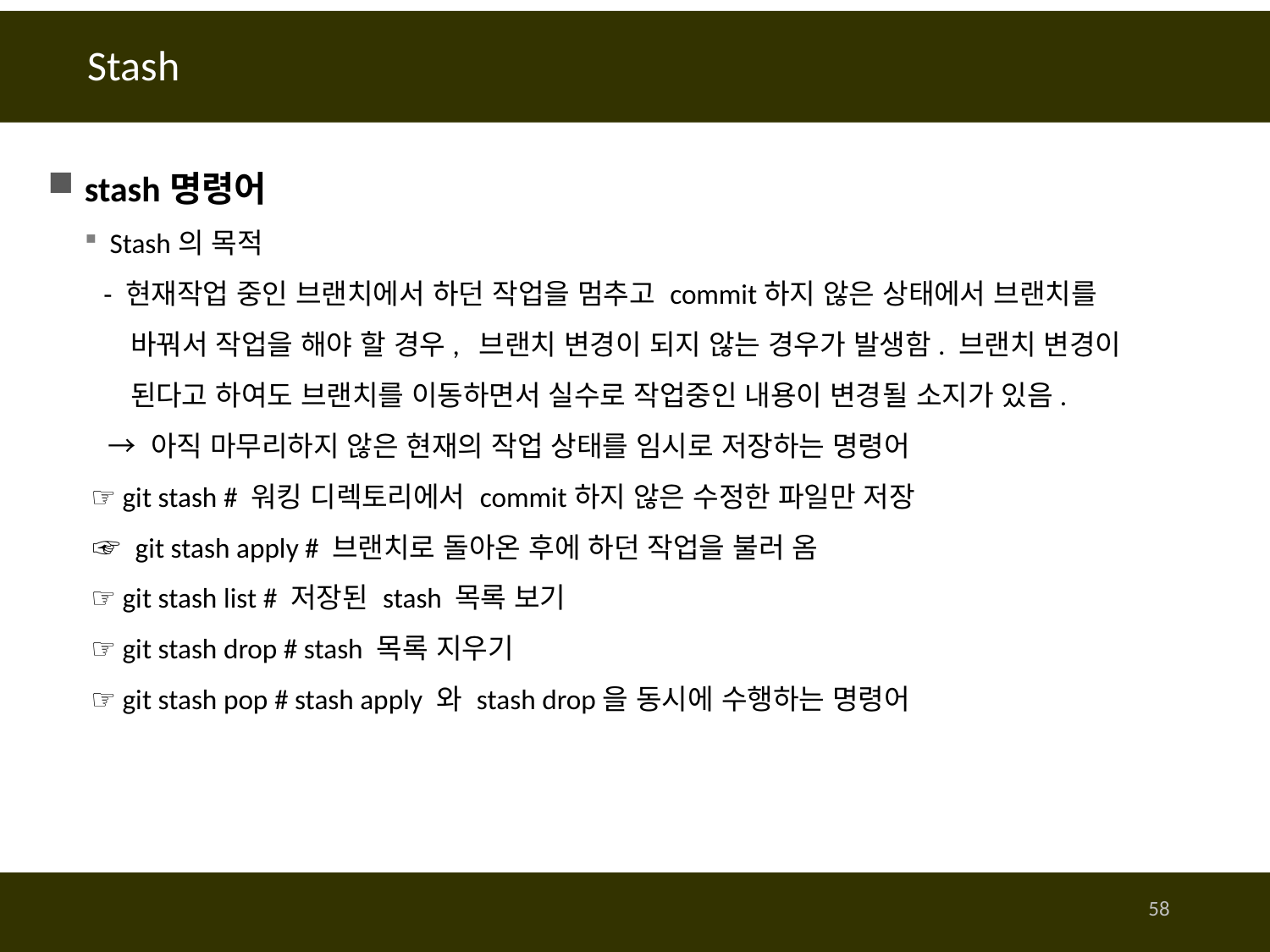

# Stash
stash명령어
Stash의 목적
   - 현재작업 중인 브랜치에서 하던 작업을 멈추고 commit하지 않은 상태에서 브랜치를
     바꿔서 작업을 해야 할 경우,  브랜치 변경이 되지 않는 경우가 발생함. 브랜치 변경이
     된다고 하여도 브랜치를 이동하면서 실수로 작업중인 내용이 변경될 소지가 있음.
   → 아직 마무리하지 않은 현재의 작업 상태를 임시로 저장하는 명령어
 ☞ git stash # 워킹 디렉토리에서 commit하지 않은 수정한 파일만 저장
 ☞ git stash apply # 브랜치로 돌아온 후에 하던 작업을 불러 옴
 ☞ git stash list # 저장된 stash 목록 보기
 ☞ git stash drop # stash 목록 지우기
 ☞ git stash pop # stash apply 와 stash drop을 동시에 수행하는 명령어
58